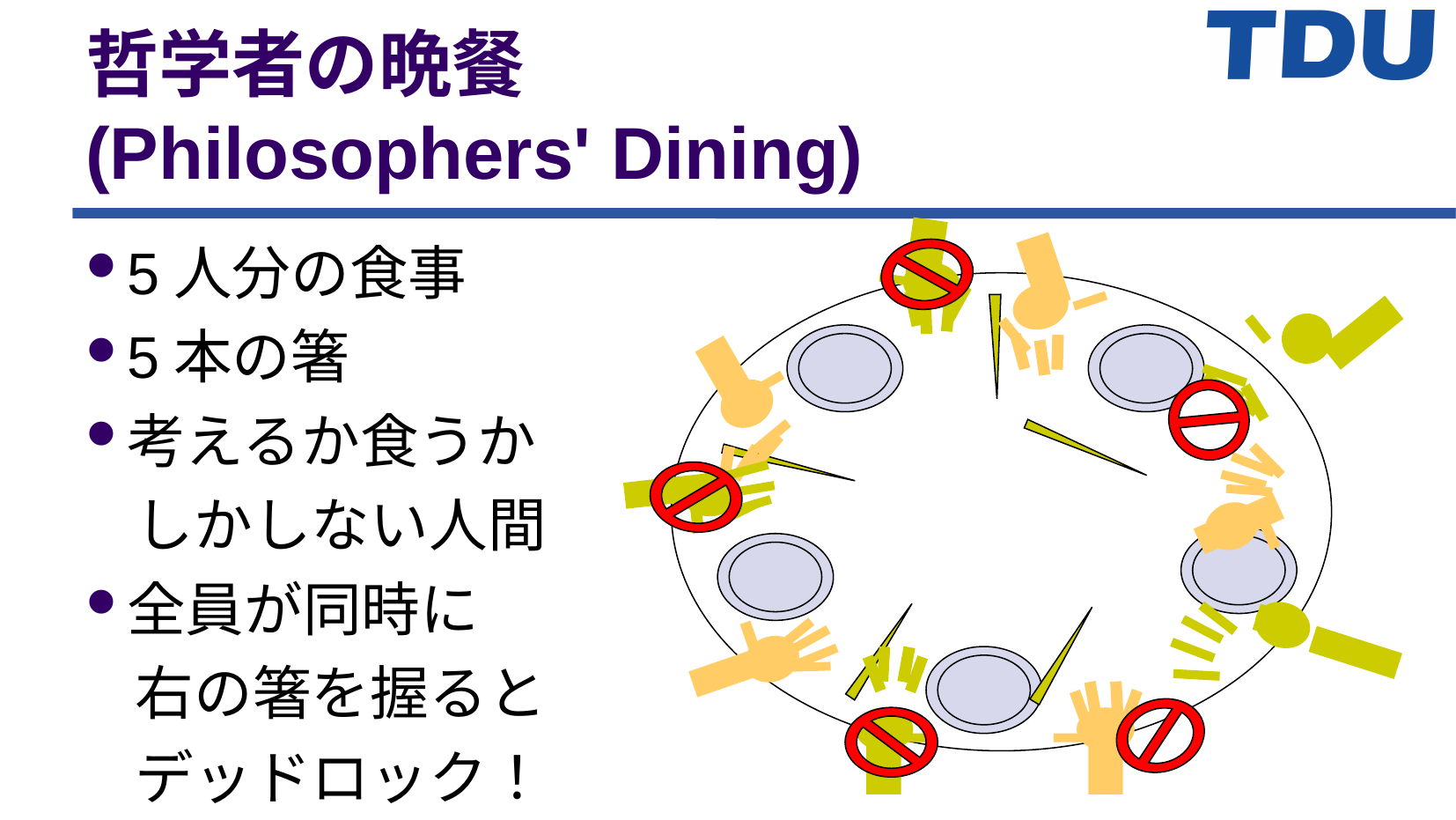

哲学者の晩餐
(Philosophers' Dining)

5人分の食事
5本の箸
考えるか食うか
	しかしない人間
全員が同時に
	右の箸を握ると
	デッドロック！